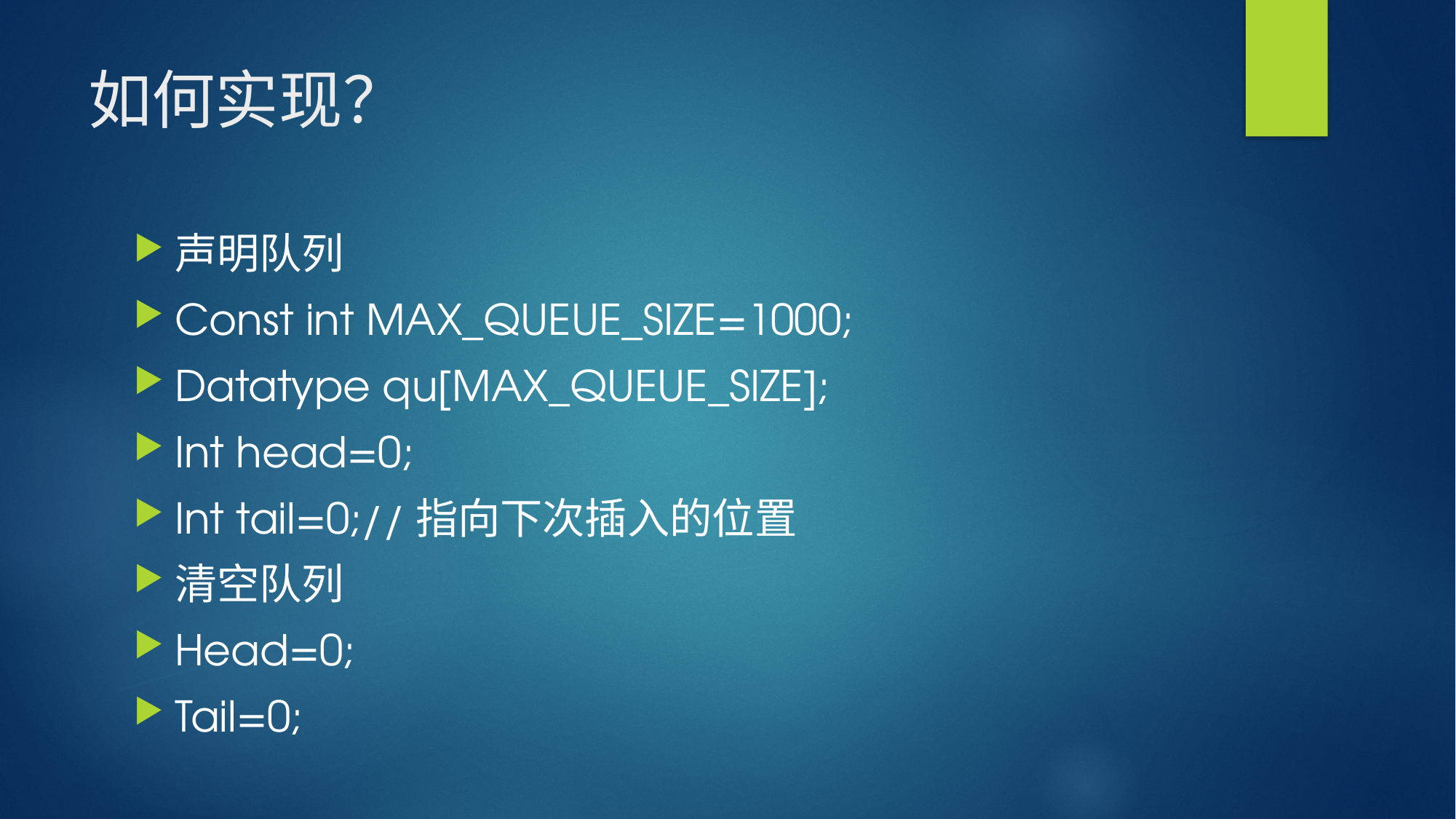

# 如何实现？
声明队列
Const int MAX_QUEUE_SIZE=1000;
Datatype qu[MAX_QUEUE_SIZE];
Int head=0;
Int tail=0;//指向下次插入的位置
清空队列
Head=0;
Tail=0;